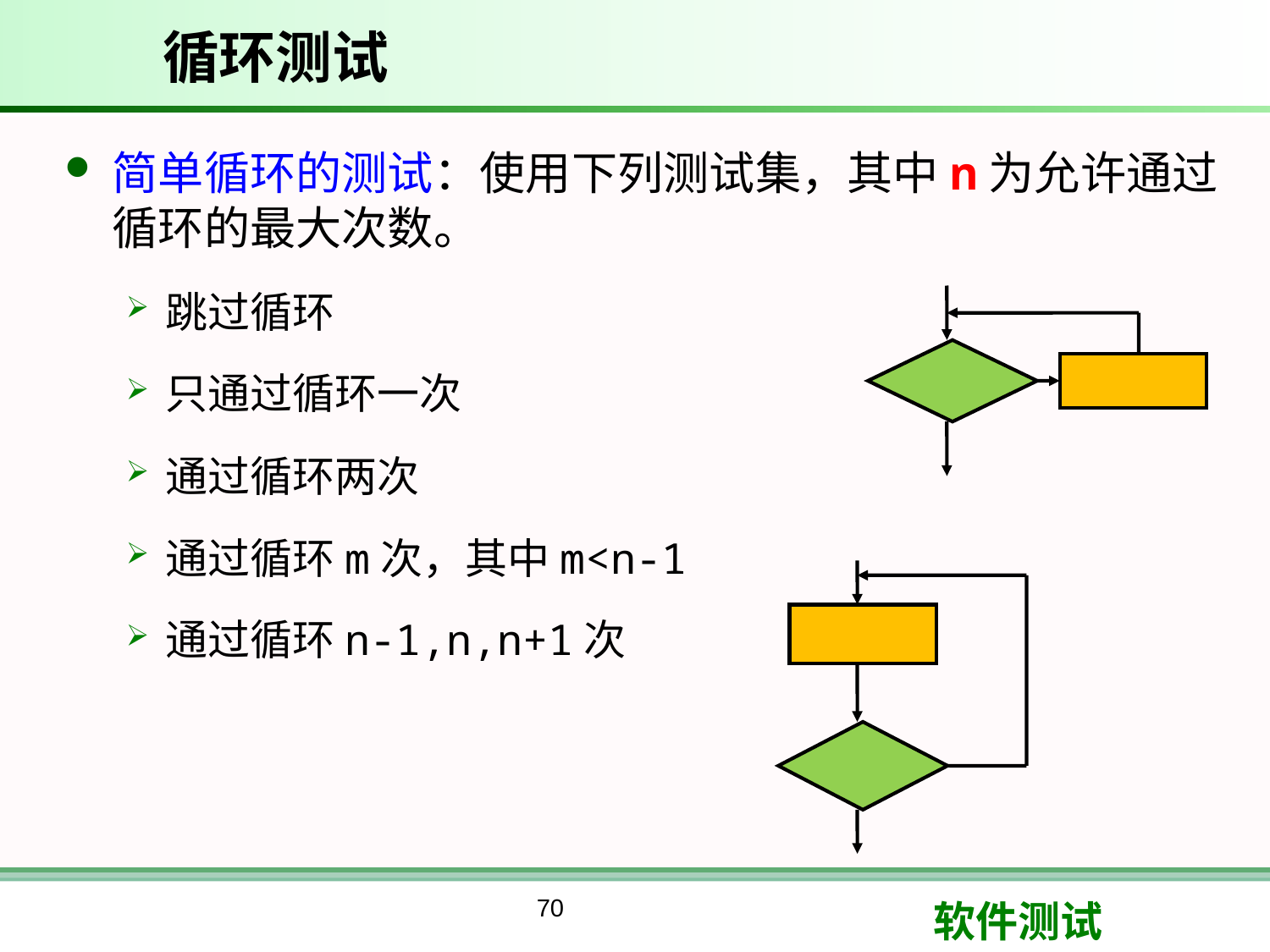

# 循环测试
简单循环的测试：使用下列测试集，其中n为允许通过循环的最大次数。
跳过循环
只通过循环一次
通过循环两次
通过循环m次，其中m<n-1
通过循环n-1,n,n+1次

70